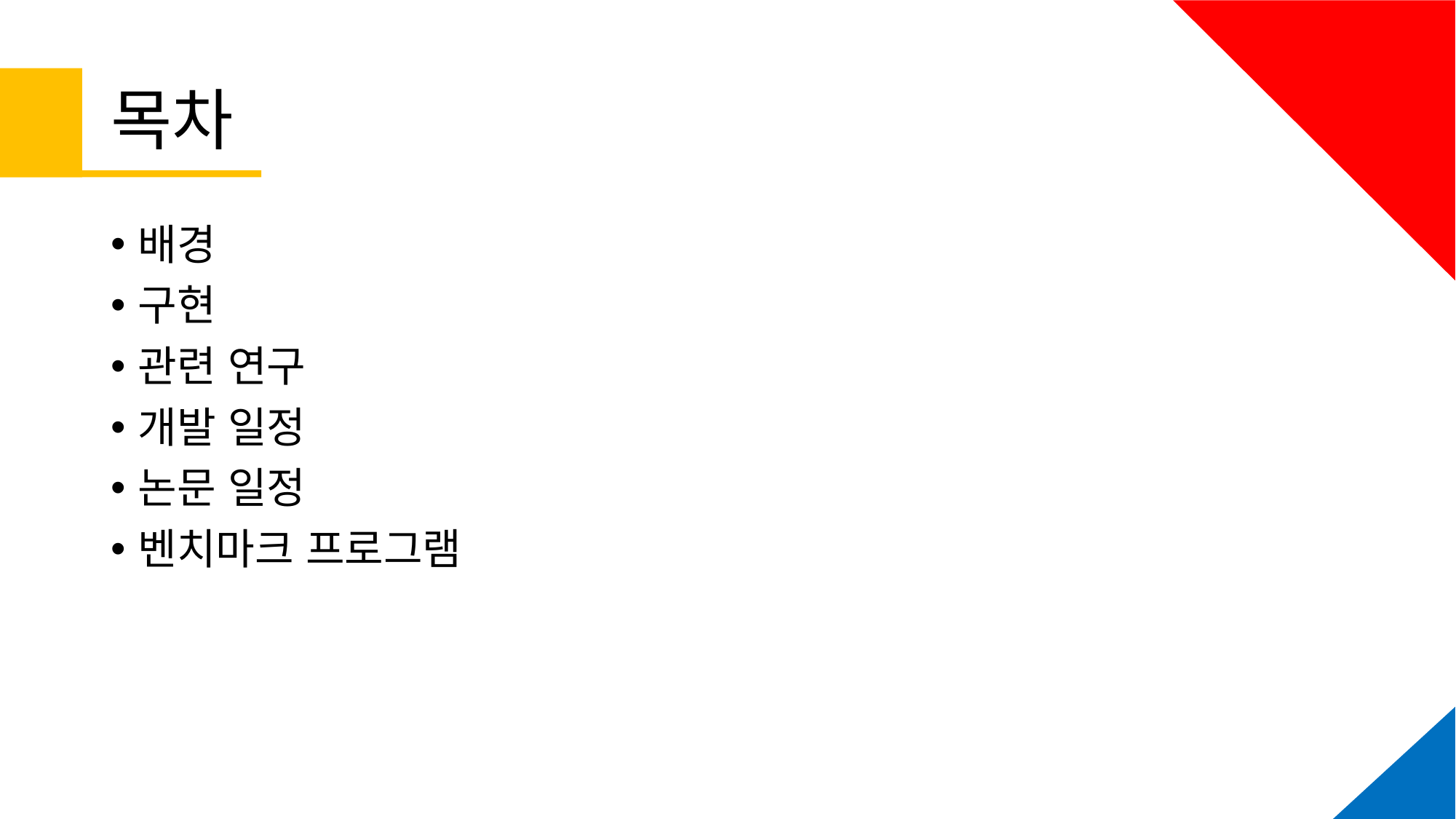

# 목차

배경
구현
관련 연구
개발 일정
논문 일정
벤치마크 프로그램